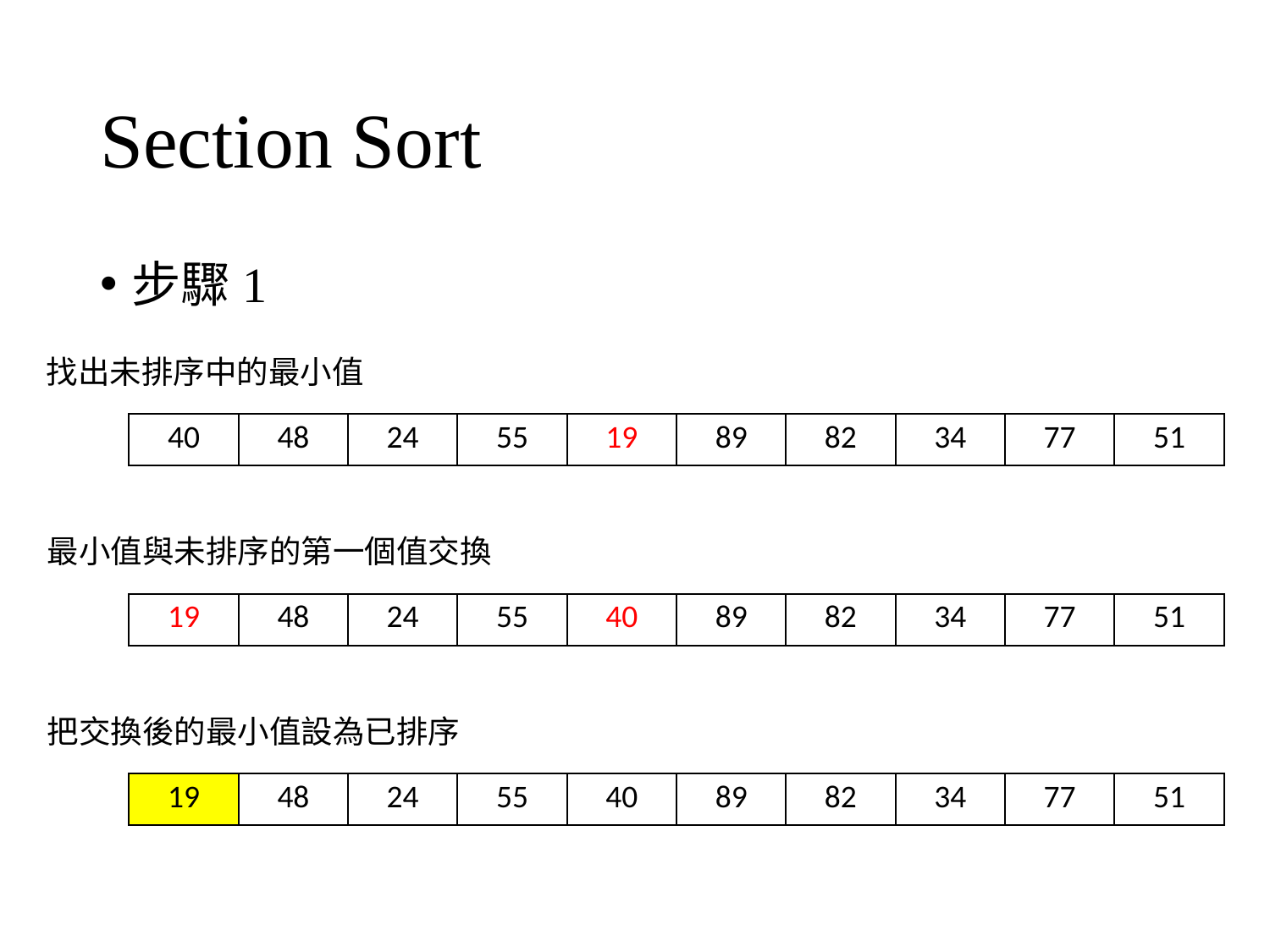

# Section Sort
步驟1
找出未排序中的最小值
| 40 | 48 | 24 | 55 | 19 | 89 | 82 | 34 | 77 | 51 |
| --- | --- | --- | --- | --- | --- | --- | --- | --- | --- |
最小值與未排序的第一個值交換
| 19 | 48 | 24 | 55 | 40 | 89 | 82 | 34 | 77 | 51 |
| --- | --- | --- | --- | --- | --- | --- | --- | --- | --- |
把交換後的最小值設為已排序
| 19 | 48 | 24 | 55 | 40 | 89 | 82 | 34 | 77 | 51 |
| --- | --- | --- | --- | --- | --- | --- | --- | --- | --- |